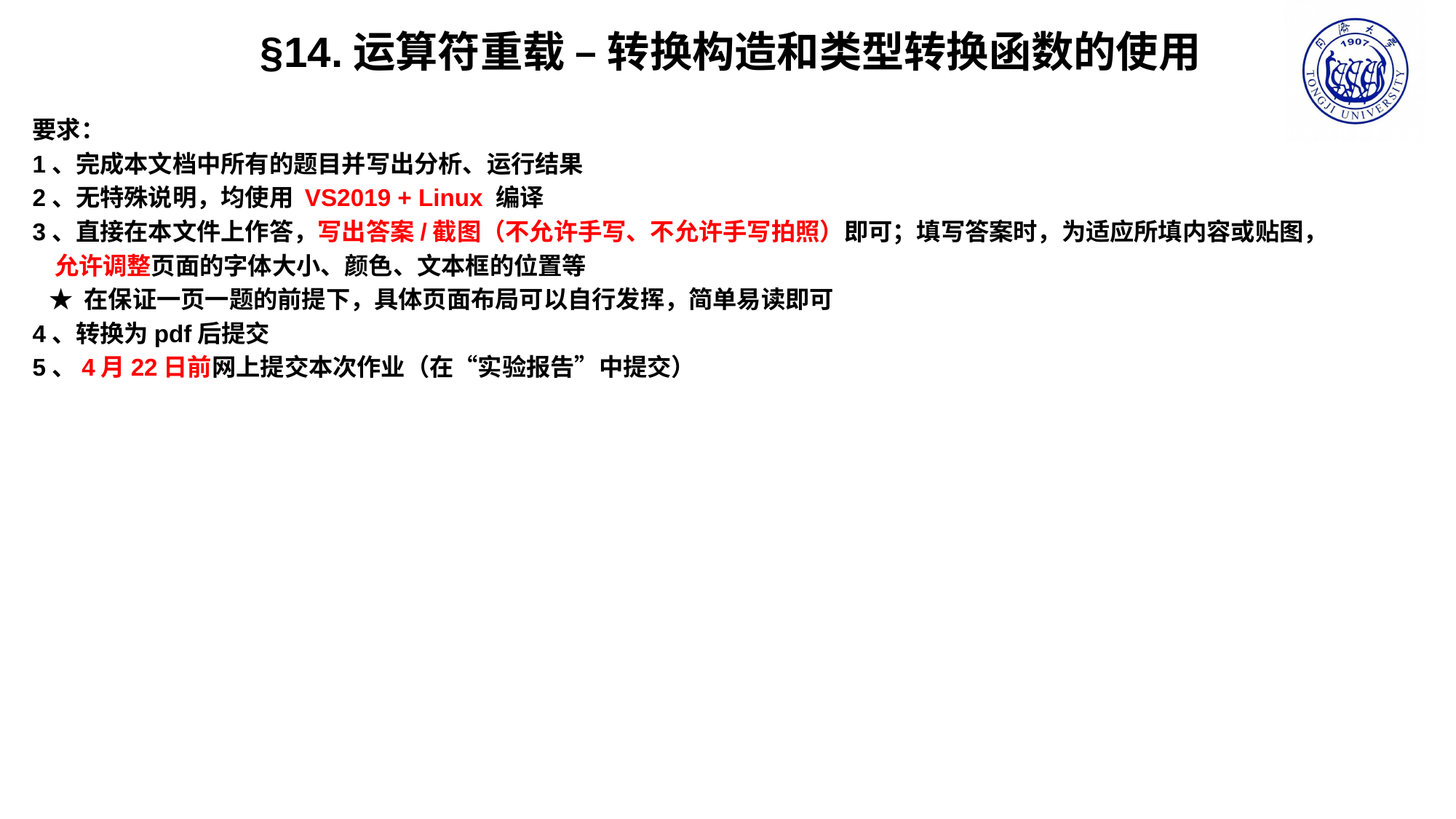

§14.运算符重载 – 转换构造和类型转换函数的使用

要求：
1、完成本文档中所有的题目并写出分析、运行结果
2、无特殊说明，均使用 VS2019 + Linux 编译
3、直接在本文件上作答，写出答案/截图（不允许手写、不允许手写拍照）即可；填写答案时，为适应所填内容或贴图，
   允许调整页面的字体大小、颜色、文本框的位置等
   ★ 在保证一页一题的前提下，具体页面布局可以自行发挥，简单易读即可
4、转换为pdf后提交
5、4月22日前网上提交本次作业（在“实验报告”中提交）